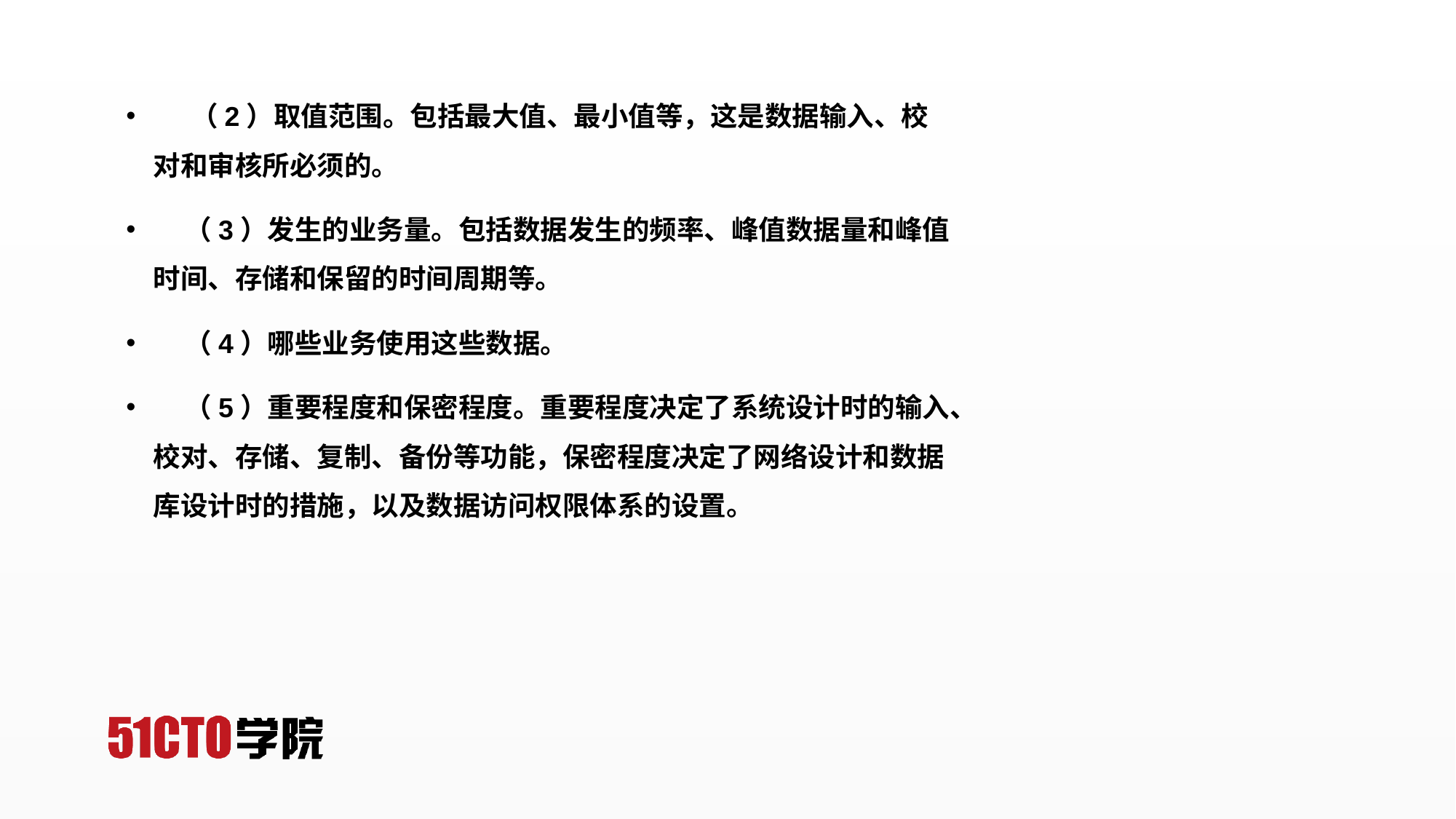

（2）取值范围。包括最大值、最小值等，这是数据输入、校对和审核所必须的。
    （3）发生的业务量。包括数据发生的频率、峰值数据量和峰值时间、存储和保留的时间周期等。
    （4）哪些业务使用这些数据。
    （5）重要程度和保密程度。重要程度决定了系统设计时的输入、校对、存储、复制、备份等功能，保密程度决定了网络设计和数据库设计时的措施，以及数据访问权限体系的设置。